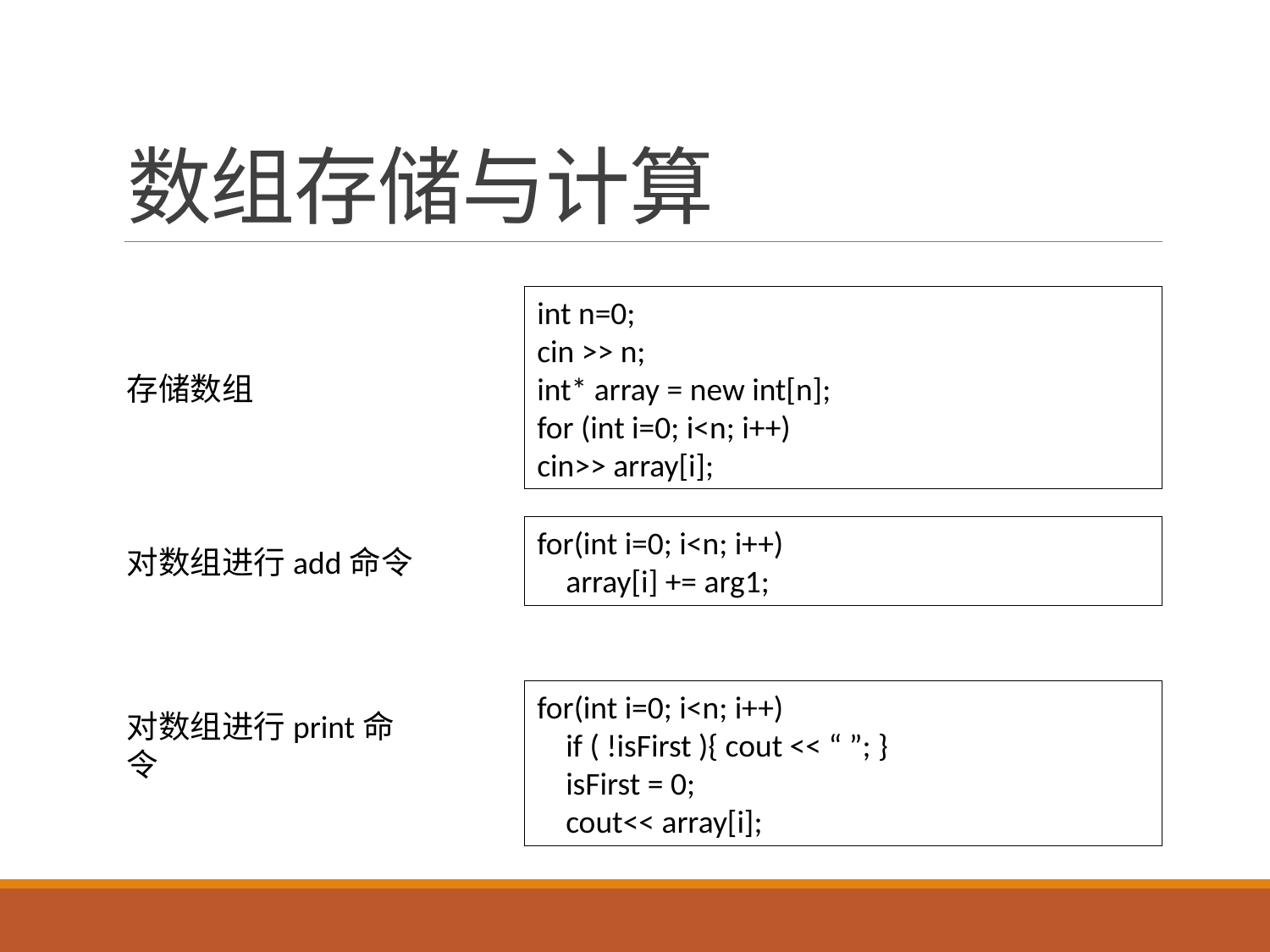

# 数组存储与计算
int n=0;
cin >> n;
int* array = new int[n];
for (int i=0; i<n; i++)
cin>> array[i];
存储数组
for(int i=0; i<n; i++)
    array[i] += arg1;
对数组进行add命令
for(int i=0; i<n; i++)
    if ( !isFirst ){ cout << “ ”; }
    isFirst = 0;
    cout<< array[i];
对数组进行print命令